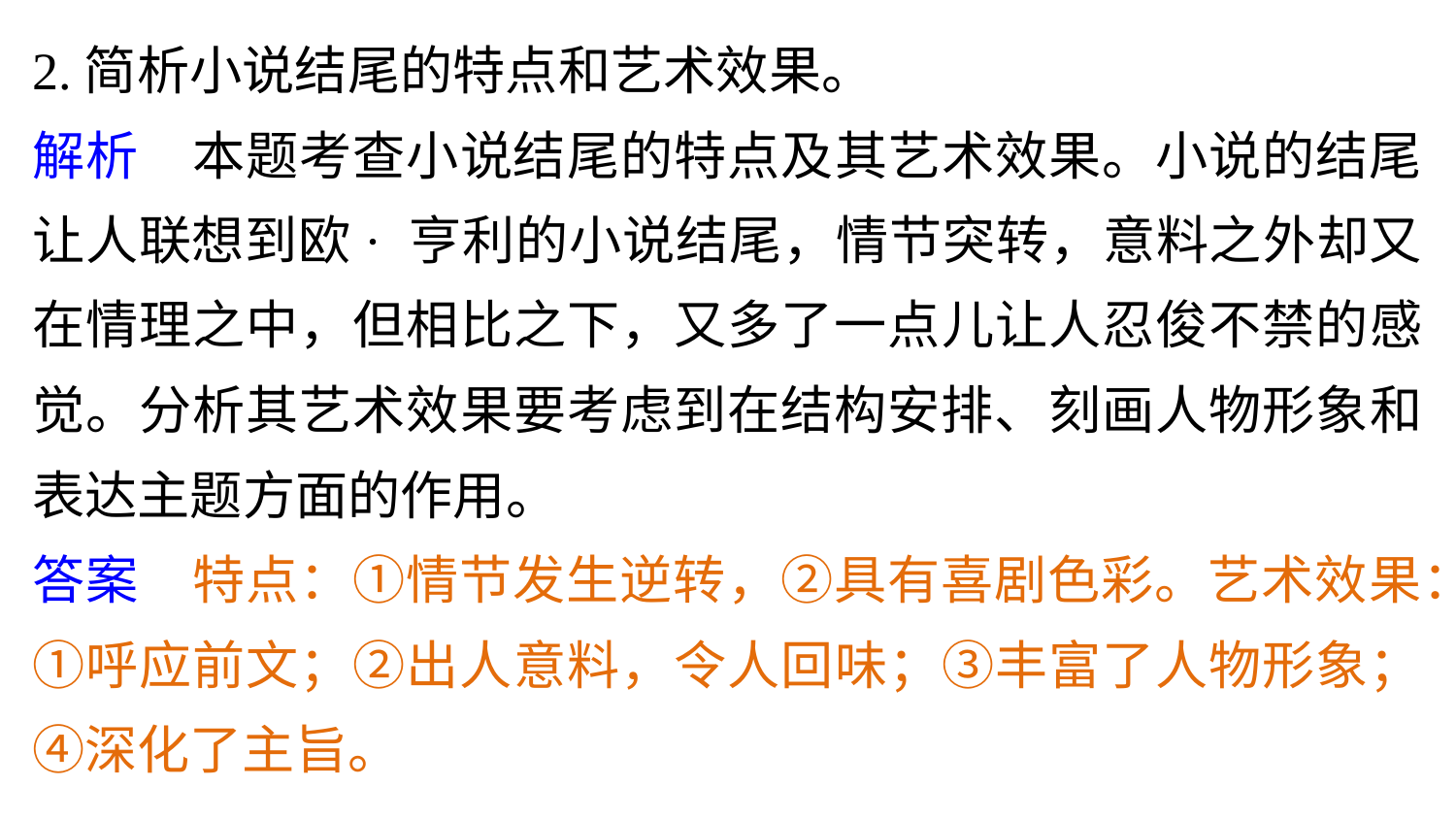

2.简析小说结尾的特点和艺术效果。
解析　本题考查小说结尾的特点及其艺术效果。小说的结尾让人联想到欧· 亨利的小说结尾，情节突转，意料之外却又在情理之中，但相比之下，又多了一点儿让人忍俊不禁的感觉。分析其艺术效果要考虑到在结构安排、刻画人物形象和表达主题方面的作用。
答案　特点：①情节发生逆转，②具有喜剧色彩。艺术效果：①呼应前文；②出人意料，令人回味；③丰富了人物形象；④深化了主旨。